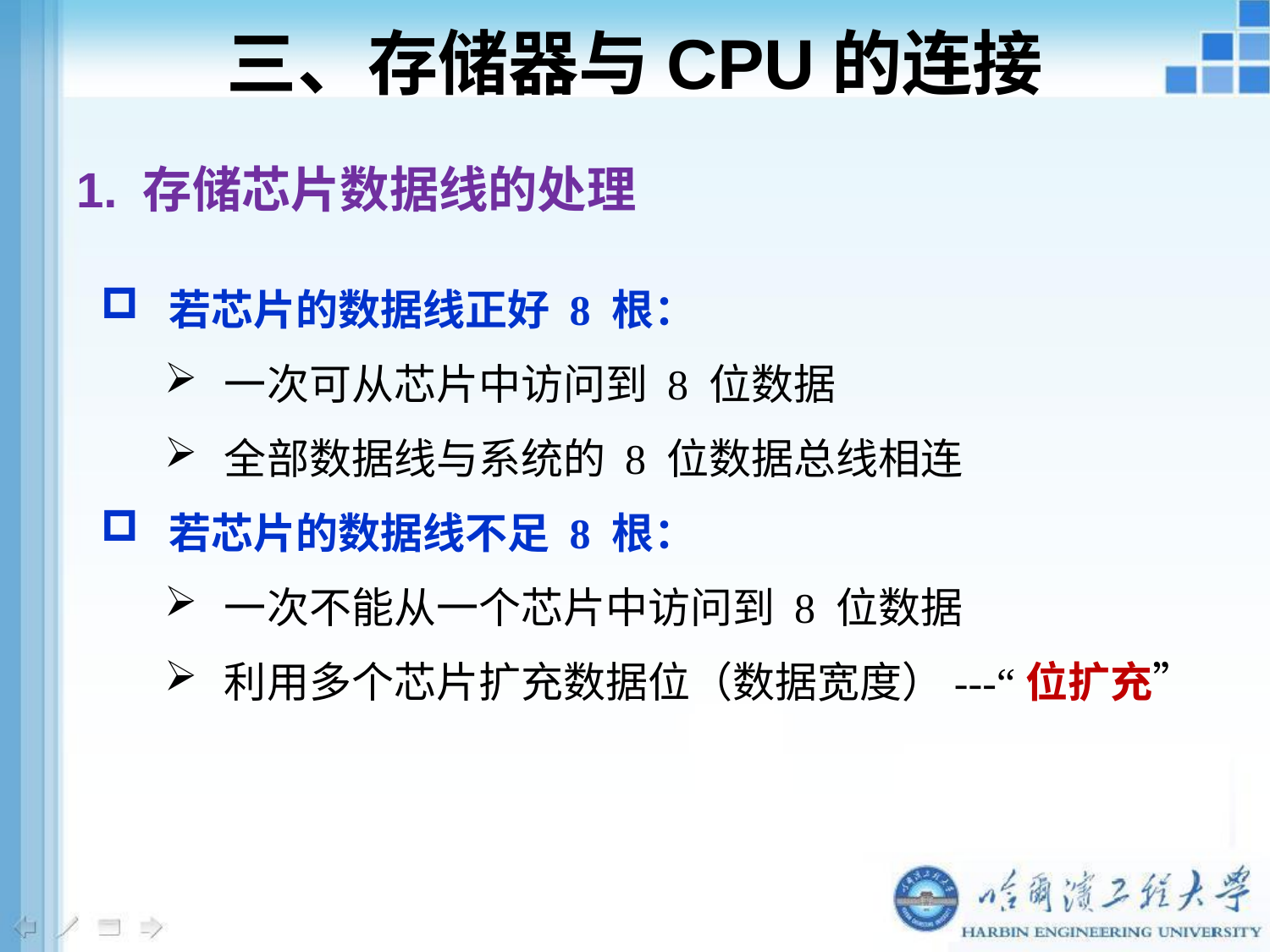

三、存储器与CPU的连接
1. 存储芯片数据线的处理
 若芯片的数据线正好 8 根：
 一次可从芯片中访问到 8 位数据
 全部数据线与系统的 8 位数据总线相连
 若芯片的数据线不足 8 根：
 一次不能从一个芯片中访问到 8 位数据
 利用多个芯片扩充数据位（数据宽度）---“位扩充”